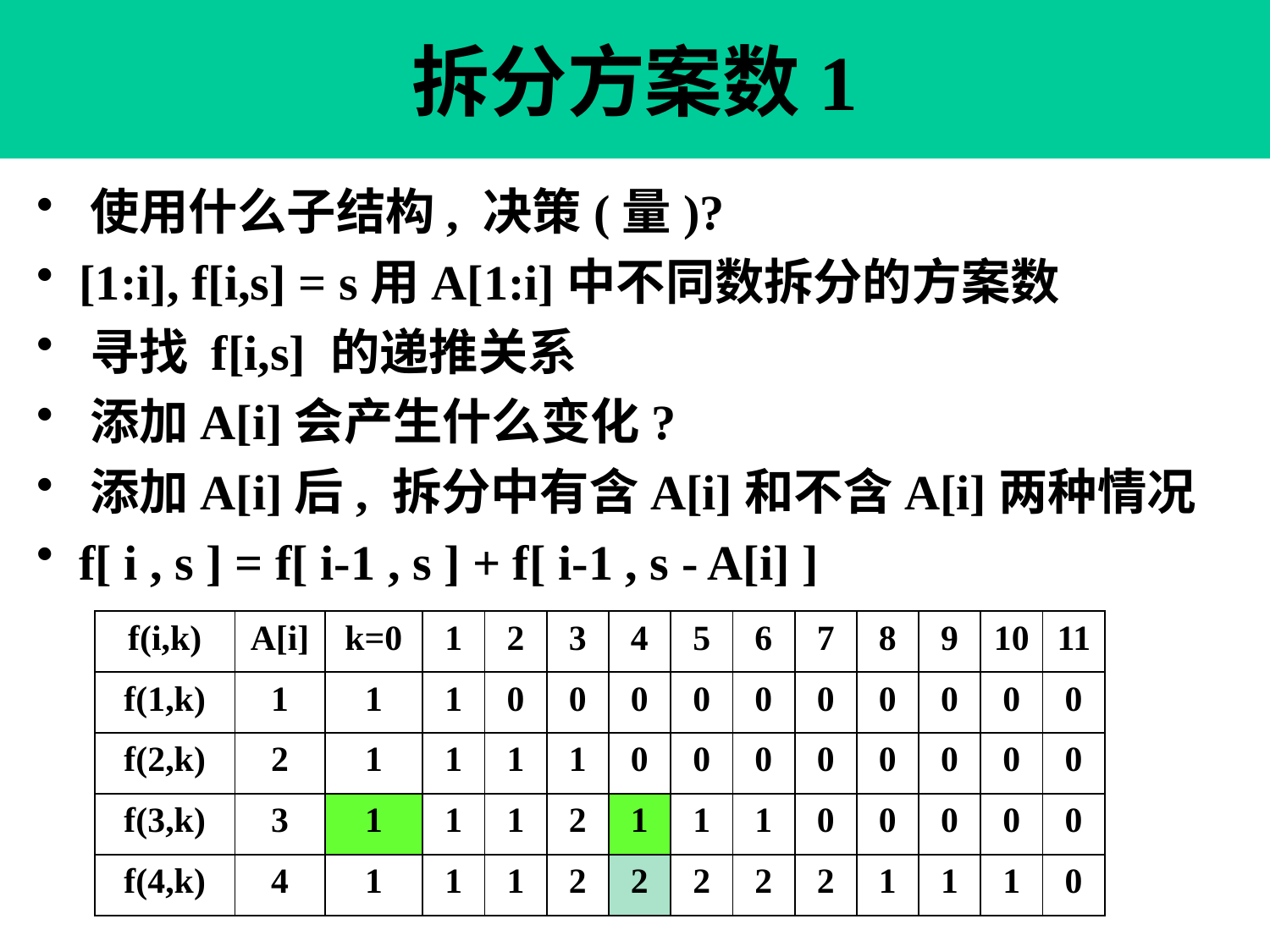

# 拆分方案数1
 使用什么子结构, 决策(量)?
 [1:i], f[i,s] = s用A[1:i]中不同数拆分的方案数
 寻找 f[i,s] 的递推关系
 添加A[i]会产生什么变化?
 添加A[i]后, 拆分中有含A[i]和不含A[i]两种情况
 f[ i , s ] = f[ i-1 , s ] + f[ i-1 , s - A[i] ]
| f(i,k) | A[i] | k=0 | 1 | 2 | 3 | 4 | 5 | 6 | 7 | 8 | 9 | 10 | 11 |
| --- | --- | --- | --- | --- | --- | --- | --- | --- | --- | --- | --- | --- | --- |
| f(1,k) | 1 | 1 | 1 | 0 | 0 | 0 | 0 | 0 | 0 | 0 | 0 | 0 | 0 |
| f(2,k) | 2 | 1 | 1 | 1 | 1 | 0 | 0 | 0 | 0 | 0 | 0 | 0 | 0 |
| f(3,k) | 3 | 1 | 1 | 1 | 2 | 1 | 1 | 1 | 0 | 0 | 0 | 0 | 0 |
| f(4,k) | 4 | 1 | 1 | 1 | 2 | 2 | 2 | 2 | 2 | 1 | 1 | 1 | 0 |